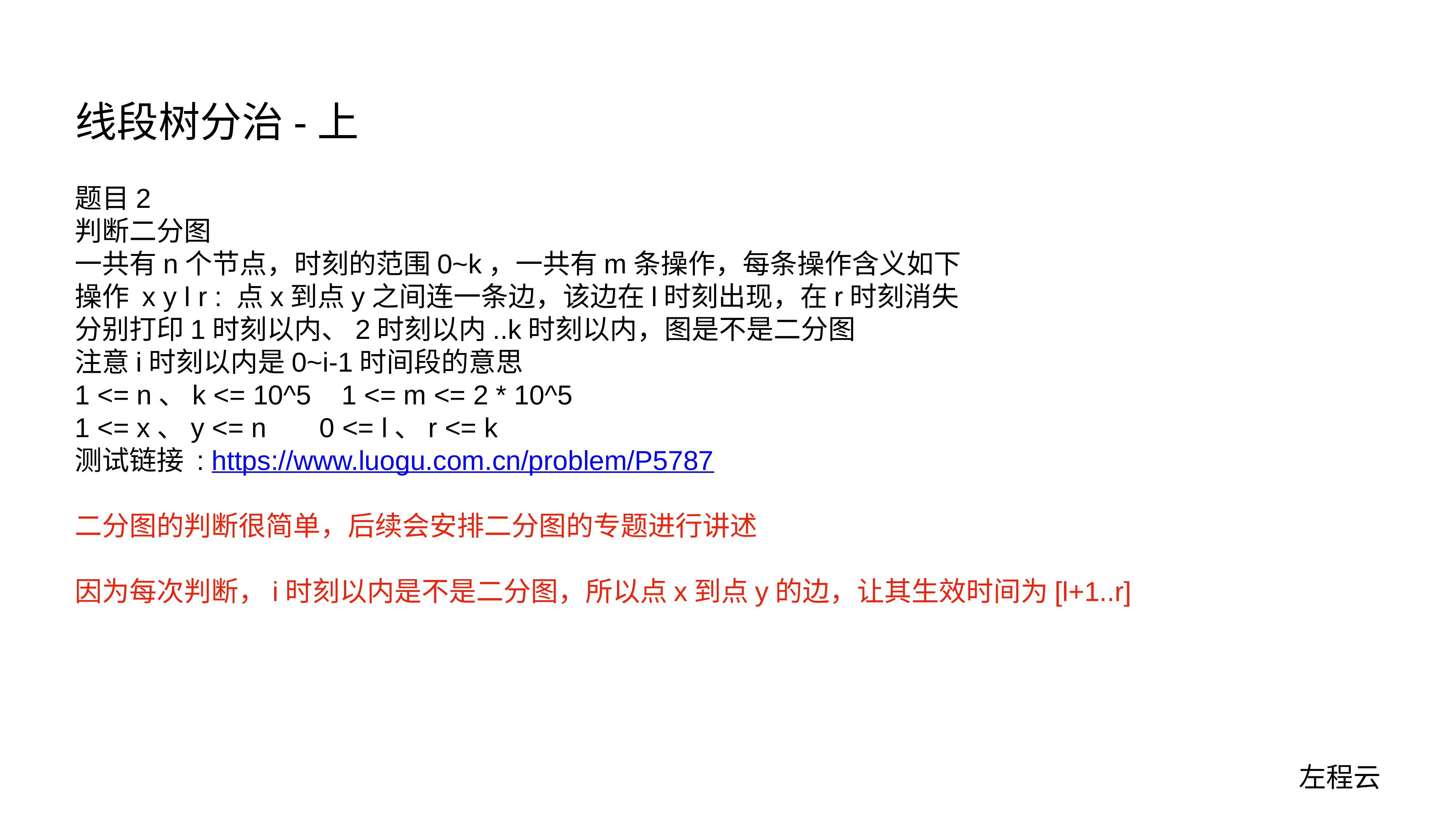

# 线段树分治-上
题目2
判断二分图
一共有n个节点，时刻的范围0~k，一共有m条操作，每条操作含义如下
操作 x y l r : 点x到点y之间连一条边，该边在l时刻出现，在r时刻消失
分别打印1时刻以内、2时刻以内..k时刻以内，图是不是二分图
注意i时刻以内是0~i-1时间段的意思
1 <= n、k <= 10^5    1 <= m <= 2 * 10^5
1 <= x、y <= n       0 <= l、r <= k
测试链接 : https://www.luogu.com.cn/problem/P5787

二分图的判断很简单，后续会安排二分图的专题进行讲述

因为每次判断，i时刻以内是不是二分图，所以点x到点y的边，让其生效时间为[l+1..r]
左程云